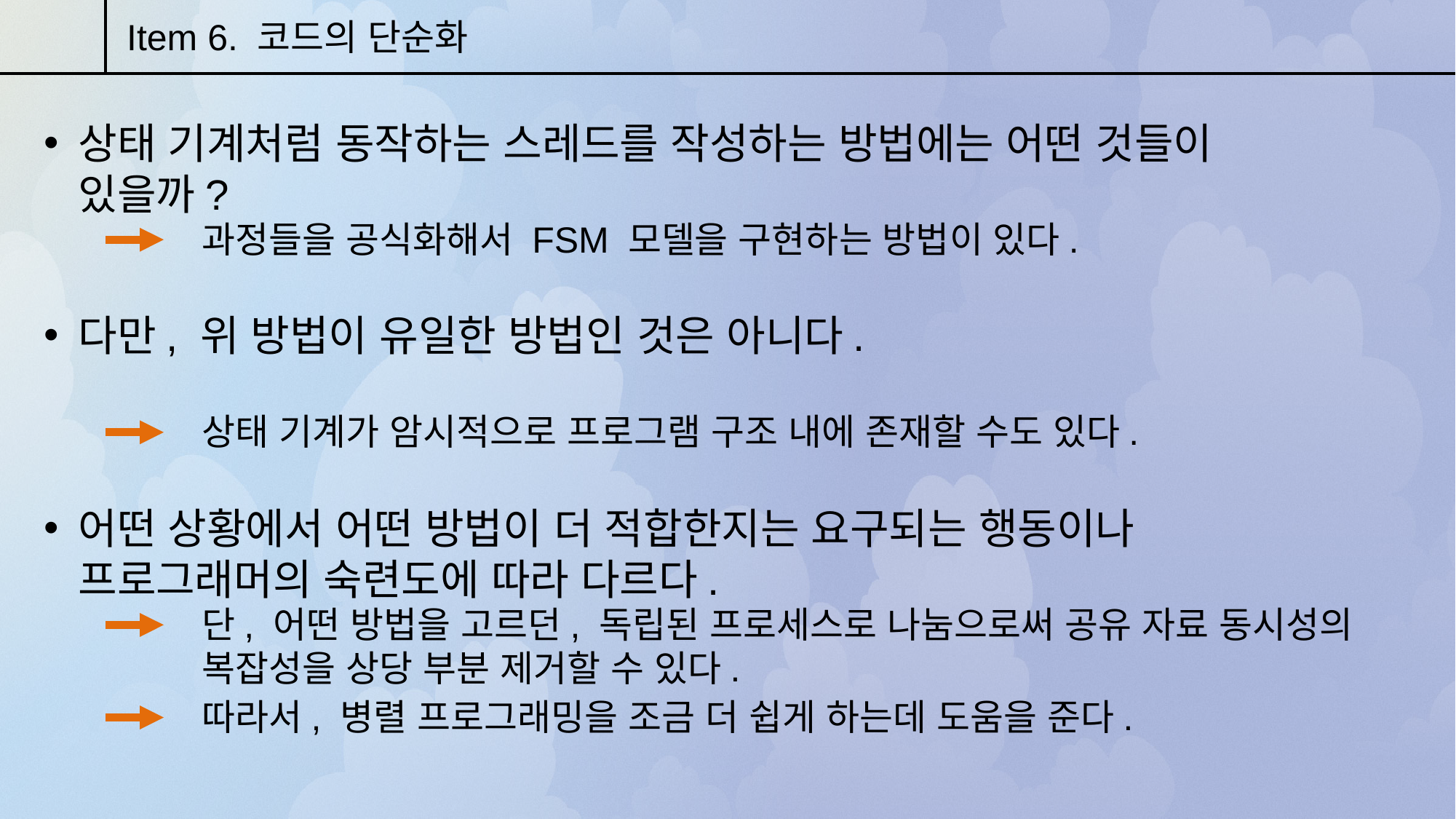

Item 6. 코드의 단순화
상태 기계처럼 동작하는 스레드를 작성하는 방법에는 어떤 것들이 있을까?
과정들을 공식화해서 FSM 모델을 구현하는 방법이 있다.
다만, 위 방법이 유일한 방법인 것은 아니다.
상태 기계가 암시적으로 프로그램 구조 내에 존재할 수도 있다.
어떤 상황에서 어떤 방법이 더 적합한지는 요구되는 행동이나 프로그래머의 숙련도에 따라 다르다.
단, 어떤 방법을 고르던, 독립된 프로세스로 나눔으로써 공유 자료 동시성의 복잡성을 상당 부분 제거할 수 있다.
따라서, 병렬 프로그래밍을 조금 더 쉽게 하는데 도움을 준다.